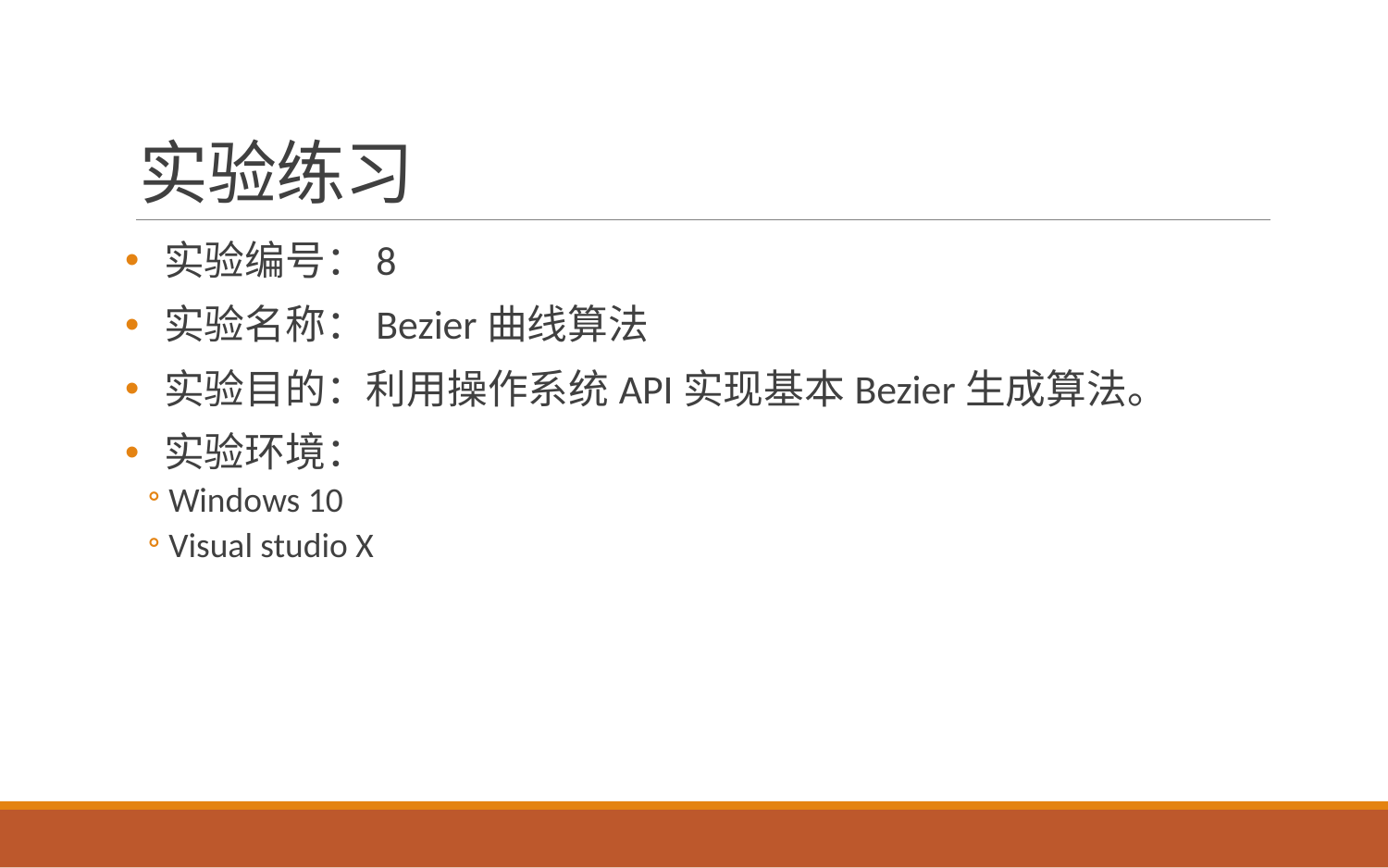

# 实验练习
实验编号：8
实验名称：Bezier曲线算法
实验目的：利用操作系统API实现基本Bezier生成算法。
实验环境：
Windows 10
Visual studio X